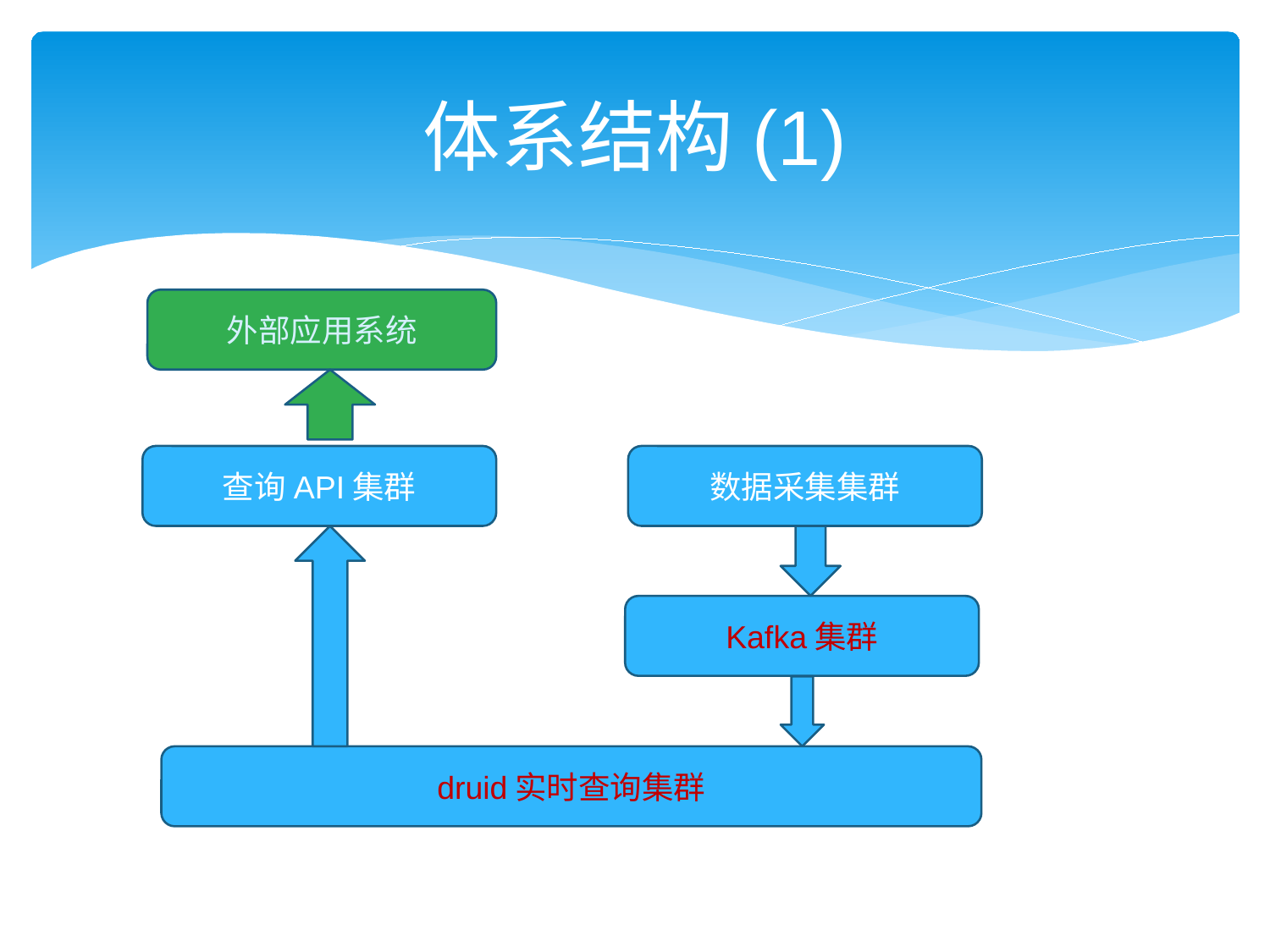

# 体系结构(1)
外部应用系统

查询API集群
数据采集集群

Kafka集群

druid实时查询集群